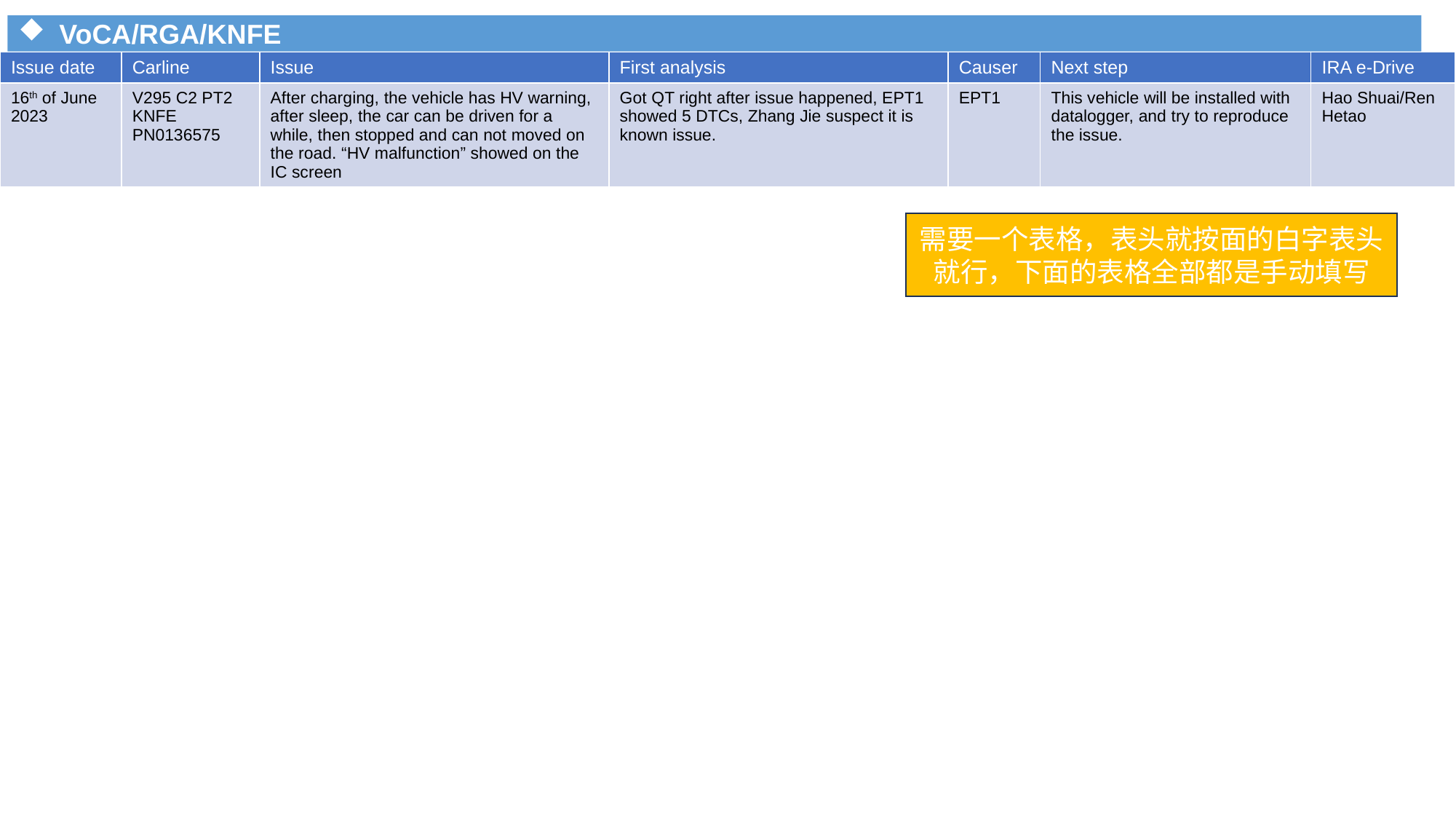

VoCA/RGA/KNFE
| Issue date | Carline | Issue | First analysis | Causer | Next step | IRA e-Drive |
| --- | --- | --- | --- | --- | --- | --- |
| 16th of June 2023 | V295 C2 PT2 KNFE PN0136575 | After charging, the vehicle has HV warning, after sleep, the car can be driven for a while, then stopped and can not moved on the road. “HV malfunction” showed on the IC screen | Got QT right after issue happened, EPT1 showed 5 DTCs, Zhang Jie suspect it is known issue. | EPT1 | This vehicle will be installed with datalogger, and try to reproduce the issue. | Hao Shuai/Ren Hetao |
需要一个表格，表头就按面的白字表头就行，下面的表格全部都是手动填写